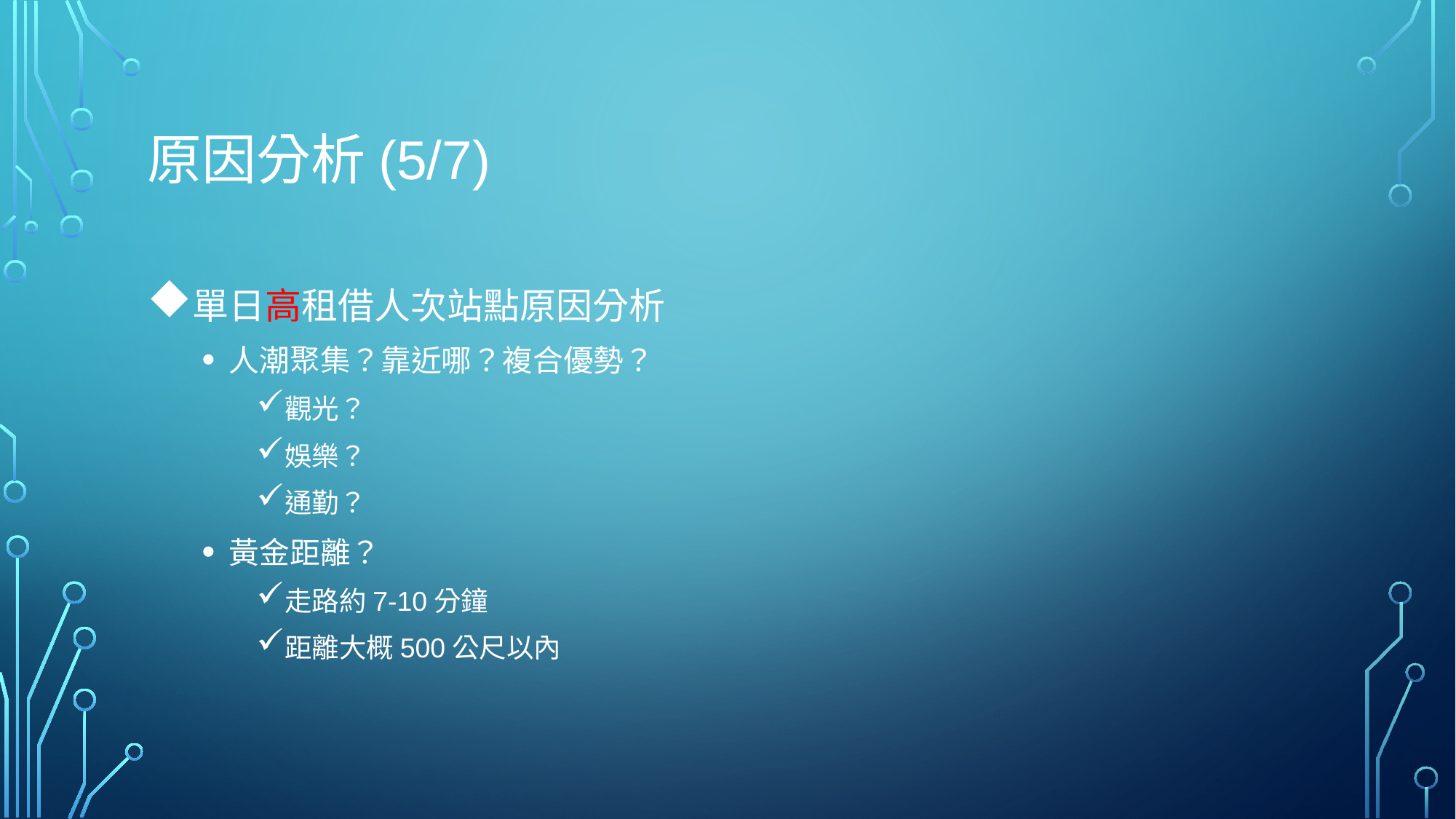

# 原因分析(5/7)
單日高租借人次站點原因分析
人潮聚集？靠近哪？複合優勢？
觀光？
娛樂？
通勤？
黃金距離？
走路約7-10分鐘
距離大概500公尺以內